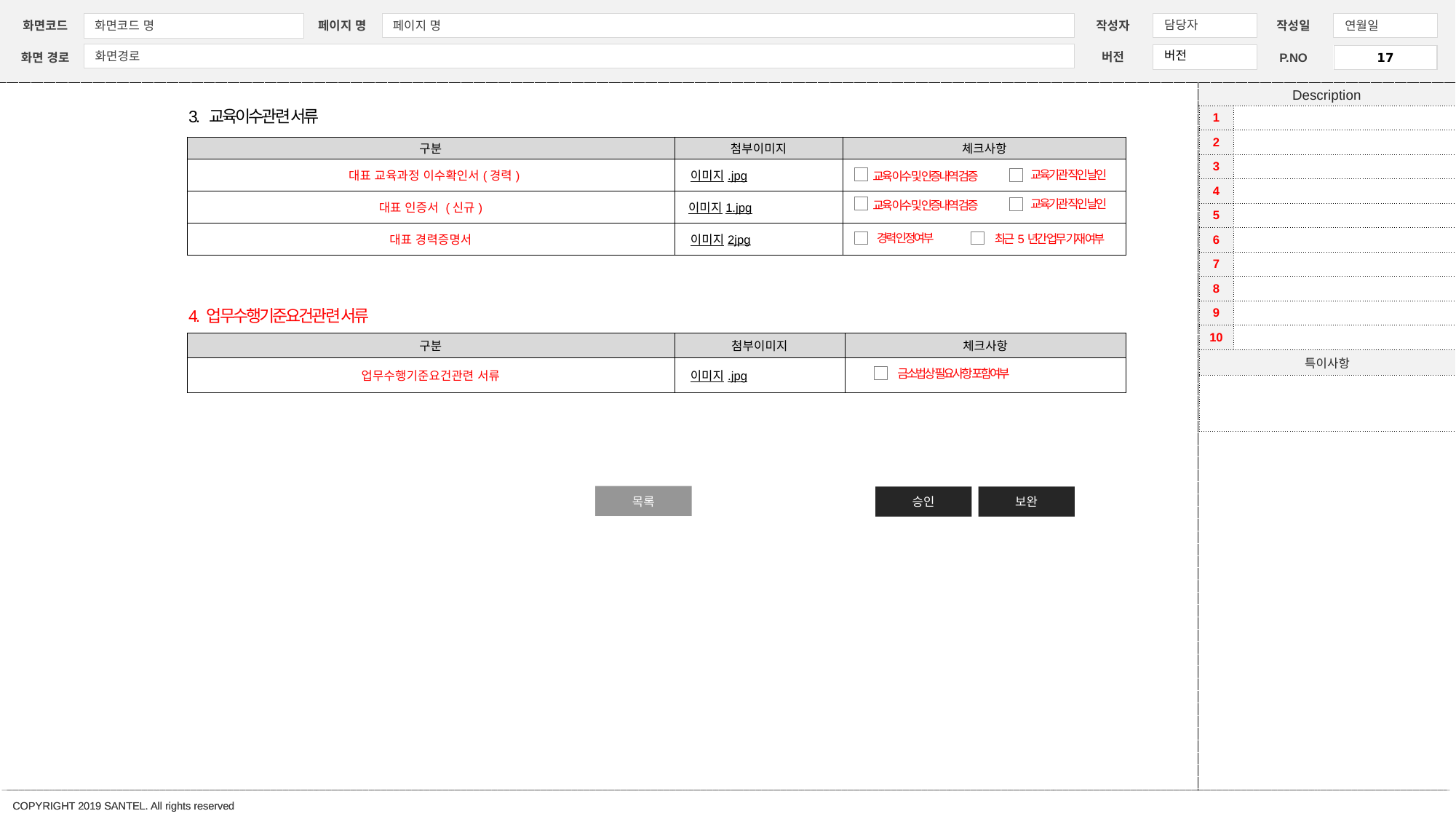

3.  교육이수관련 서류
| 1 |  |
| --- | --- |
| 2 |  |
| 3 |  |
| 4 |  |
| 5 |  |
| 6 |  |
| 7 |  |
| 8 |  |
| 9 |  |
| 10 |  |
| 특이사항 |  |
|  |  |
| 구분 | 첨부이미지 | 체크사항 |
| --- | --- | --- |
| 대표 교육과정 이수확인서(경력) | 이미지.jpg |  |
| 대표 인증서 (신규) | 이미지1.jpg |  |
| 대표 경력증명서 | 이미지2jpg |  |
교육기관 직인 날인
교육 이수 및 인증내역 검증

교육기관 직인 날인
교육 이수 및 인증내역 검증

경력 인정여부
최근5년간 업무 기재 여부

4. 업무수행기준요건관련 서류
| 구분 | 첨부이미지 | 체크사항 |
| --- | --- | --- |
| 업무수행기준요건관련 서류 | 이미지.jpg |  |
금소법상 필요사항 포함여부

목록
승인
보완